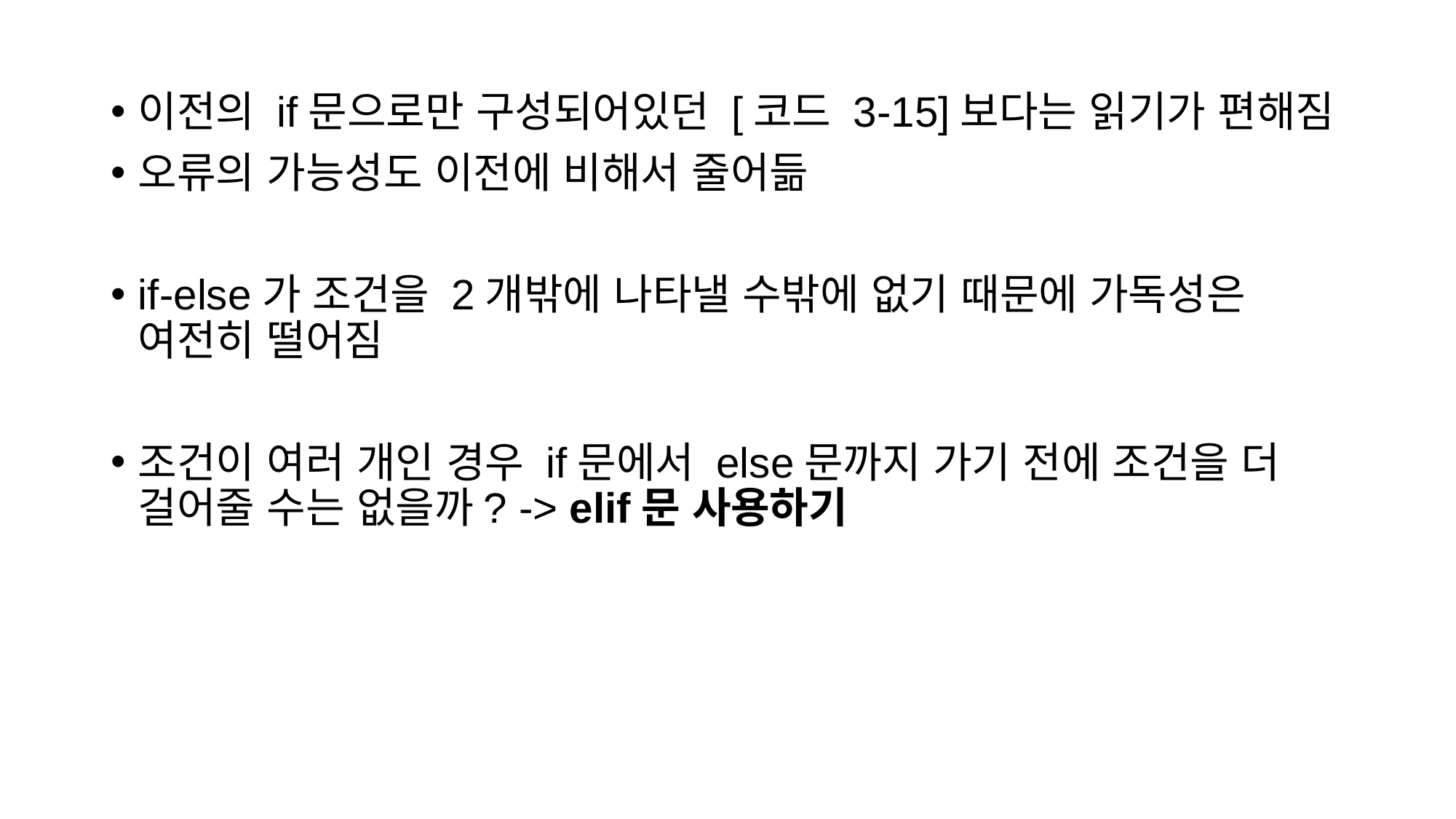

이전의 if문으로만 구성되어있던 [코드 3-15]보다는 읽기가 편해짐
오류의 가능성도 이전에 비해서 줄어듦

if-else가 조건을 2개밖에 나타낼 수밖에 없기 때문에 가독성은 여전히 떨어짐

조건이 여러 개인 경우 if문에서 else문까지 가기 전에 조건을 더 걸어줄 수는 없을까? -> elif문 사용하기